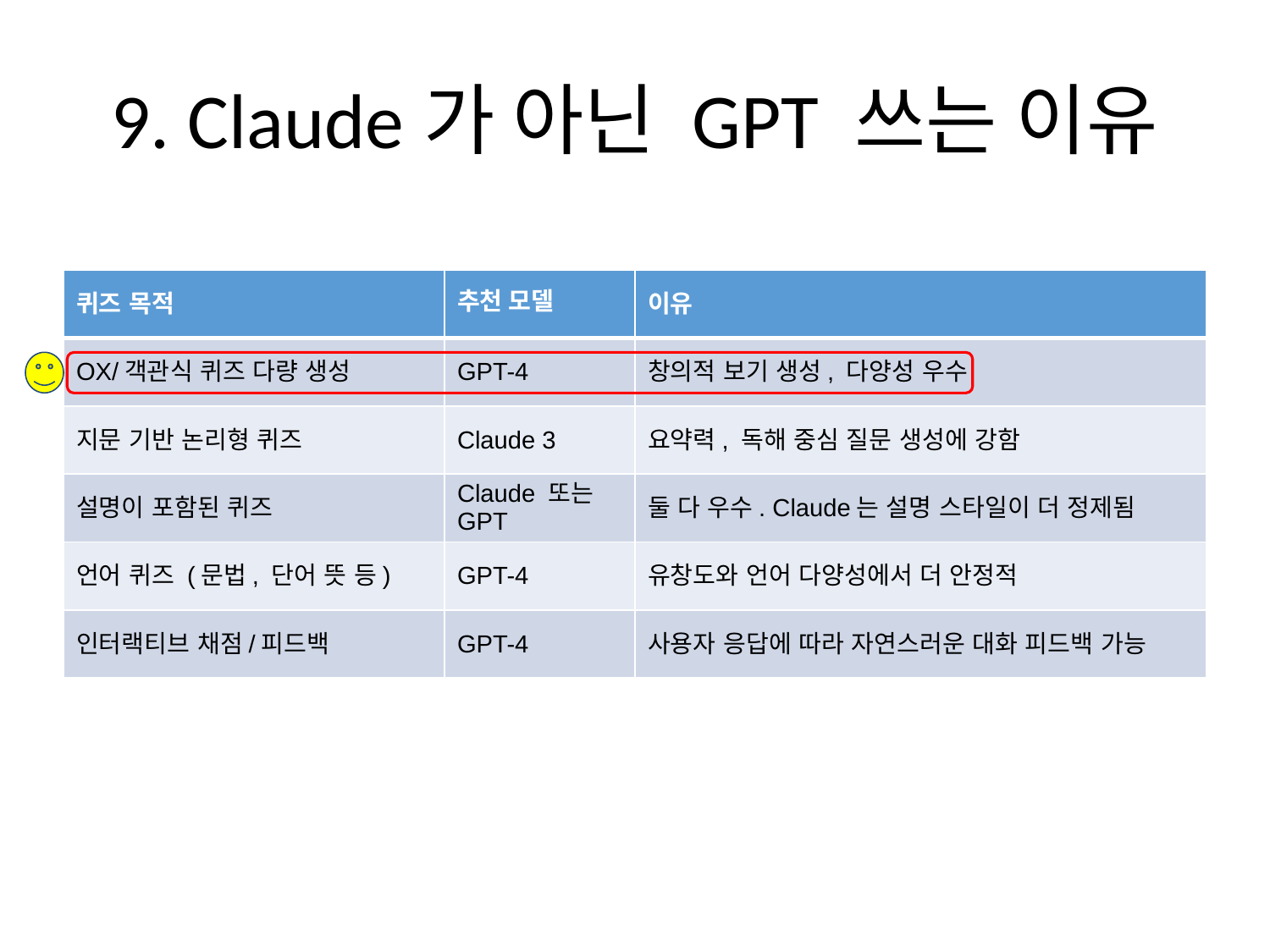

# 9. Claude가 아닌 GPT 쓰는 이유
| 퀴즈 목적 | 추천 모델 | 이유 |
| --- | --- | --- |
| OX/객관식 퀴즈 다량 생성 | GPT-4 | 창의적 보기 생성, 다양성 우수 |
| 지문 기반 논리형 퀴즈 | Claude 3 | 요약력, 독해 중심 질문 생성에 강함 |
| 설명이 포함된 퀴즈 | Claude 또는 GPT | 둘 다 우수. Claude는 설명 스타일이 더 정제됨 |
| 언어 퀴즈 (문법, 단어 뜻 등) | GPT-4 | 유창도와 언어 다양성에서 더 안정적 |
| 인터랙티브 채점/피드백 | GPT-4 | 사용자 응답에 따라 자연스러운 대화 피드백 가능 |